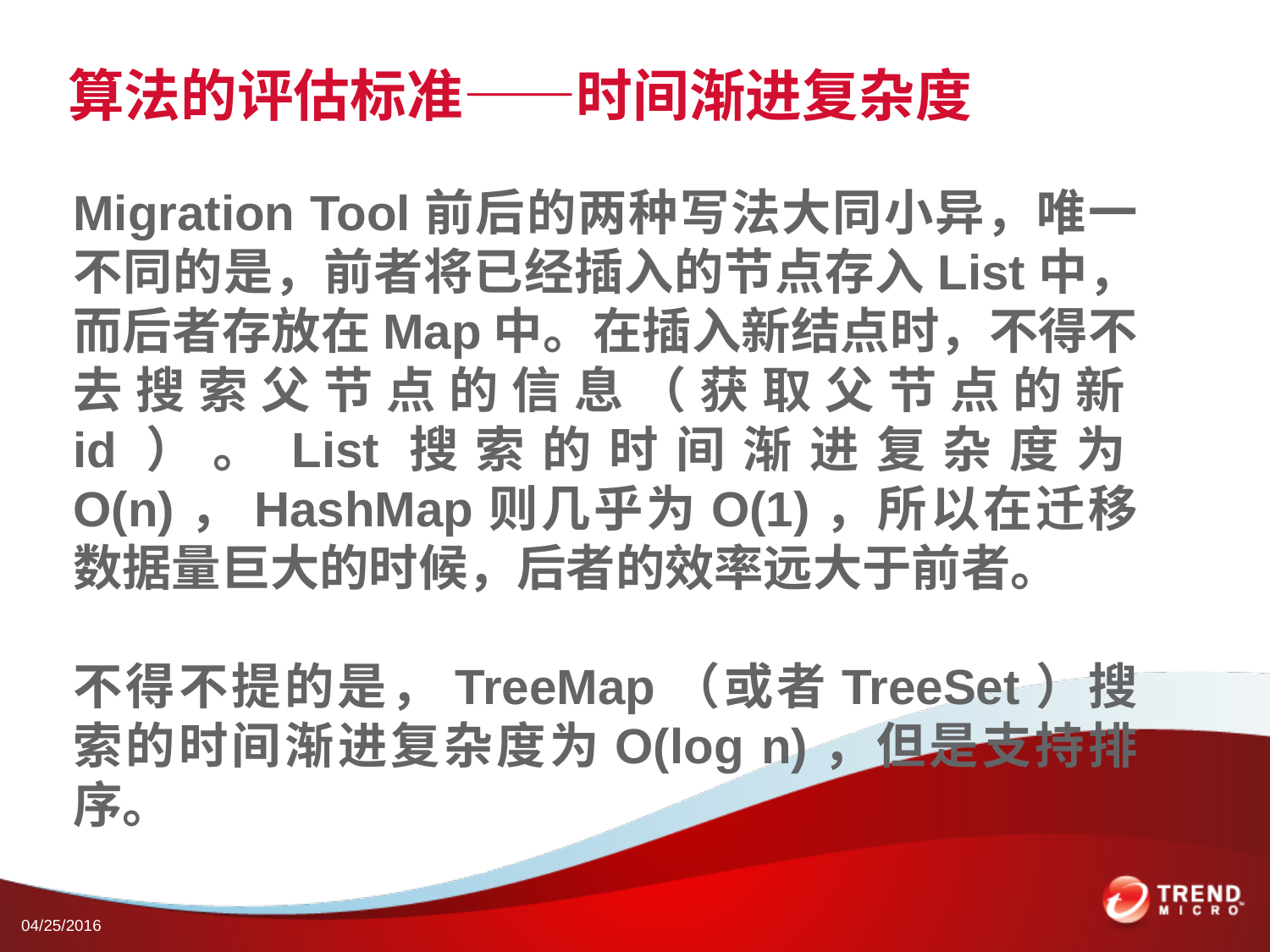

# 算法的评估标准——时间渐进复杂度
Migration Tool前后的两种写法大同小异，唯一不同的是，前者将已经插入的节点存入List中，而后者存放在Map中。在插入新结点时，不得不去搜索父节点的信息（获取父节点的新id）。List搜索的时间渐进复杂度为O(n)，HashMap则几乎为O(1)，所以在迁移数据量巨大的时候，后者的效率远大于前者。

不得不提的是，TreeMap（或者TreeSet）搜索的时间渐进复杂度为O(log n)，但是支持排序。
04/25/2016